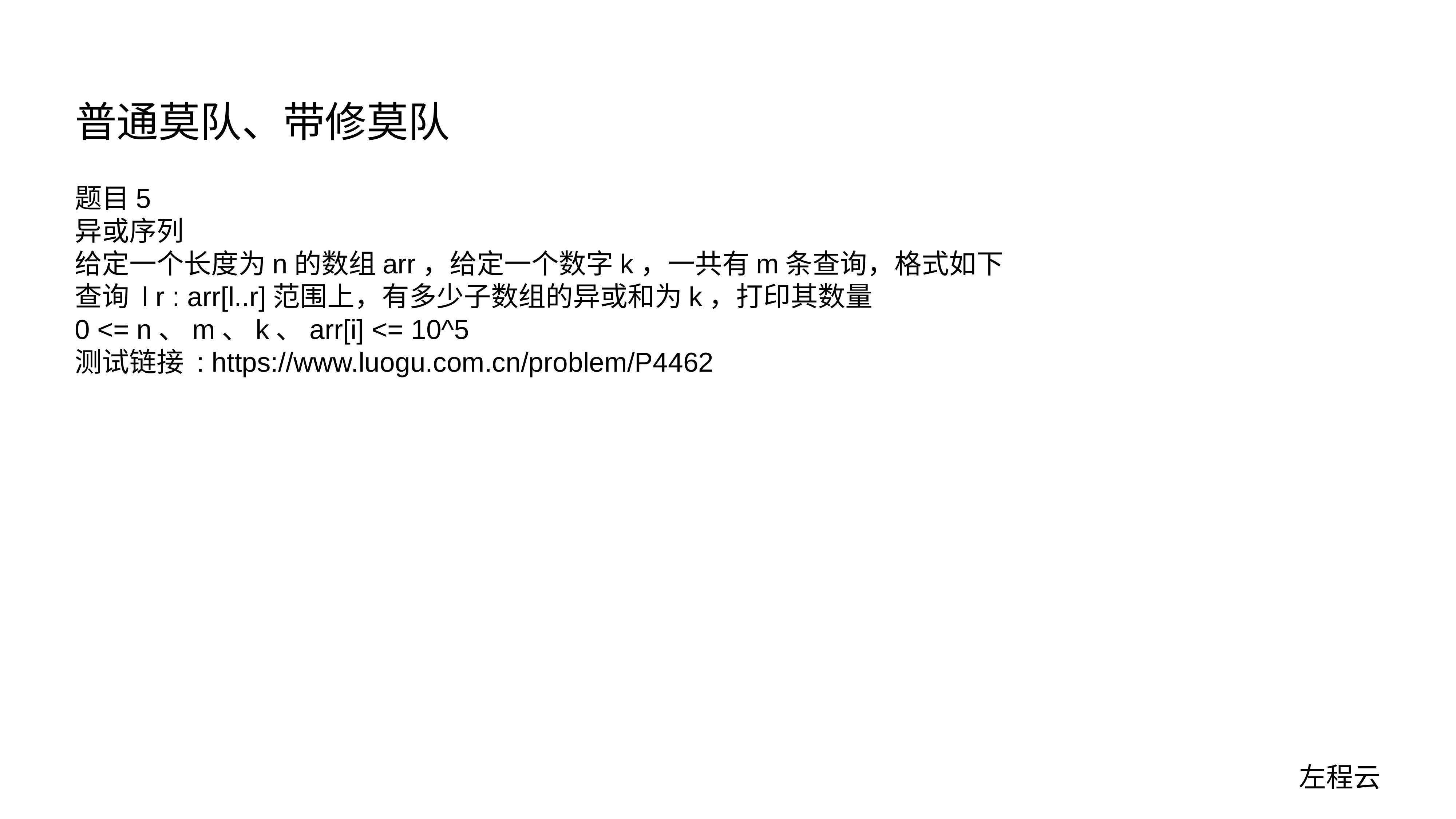

# 普通莫队、带修莫队
题目5
异或序列
给定一个长度为n的数组arr，给定一个数字k，一共有m条查询，格式如下
查询 l r : arr[l..r]范围上，有多少子数组的异或和为k，打印其数量
0 <= n、m、k、arr[i] <= 10^5
测试链接 : https://www.luogu.com.cn/problem/P4462

左程云